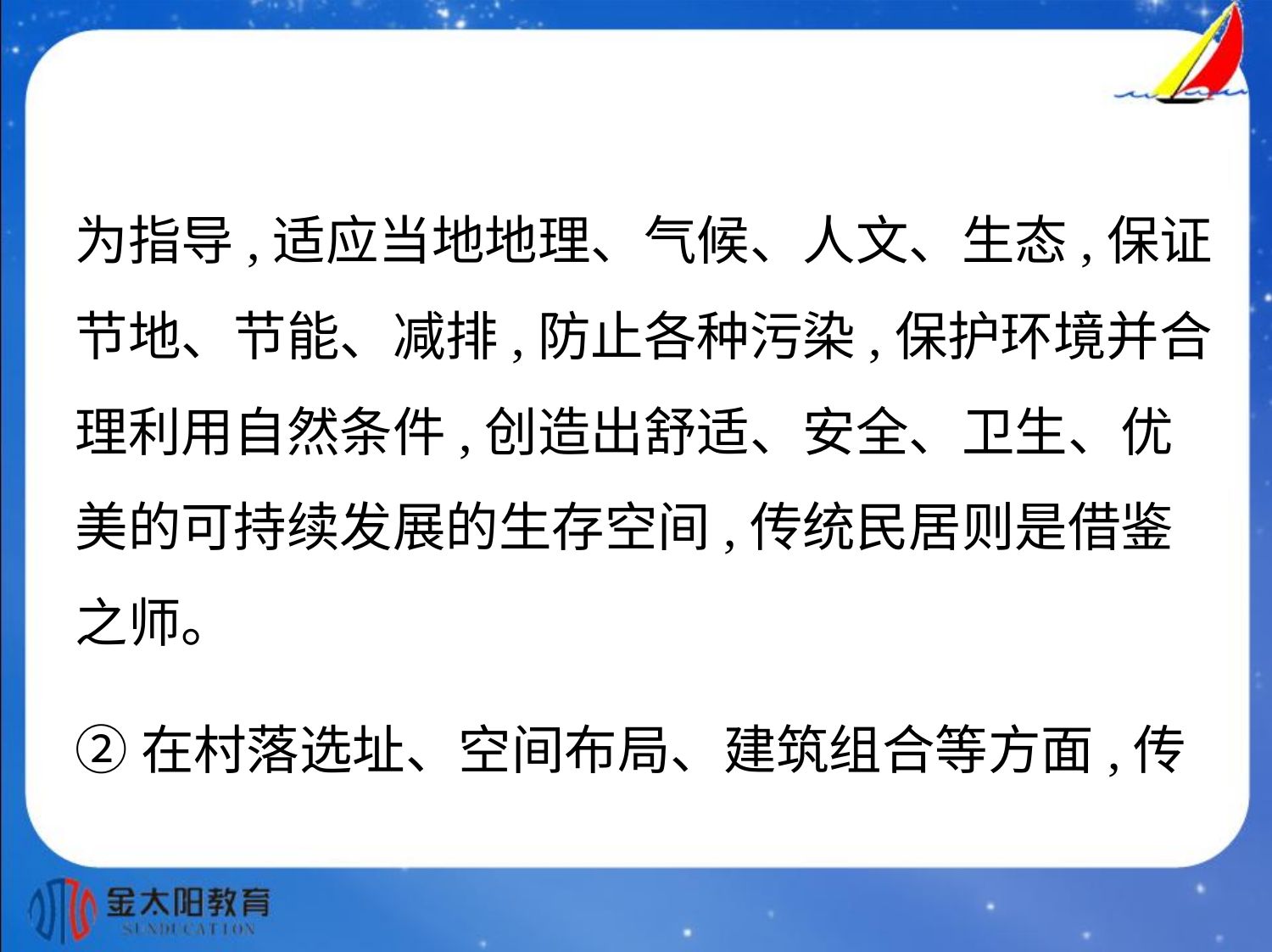

为指导,适应当地地理、气候、人文、生态,保证
节地、节能、减排,防止各种污染,保护环境并合
理利用自然条件,创造出舒适、安全、卫生、优
美的可持续发展的生存空间,传统民居则是借鉴
之师。
②在村落选址、空间布局、建筑组合等方面,传